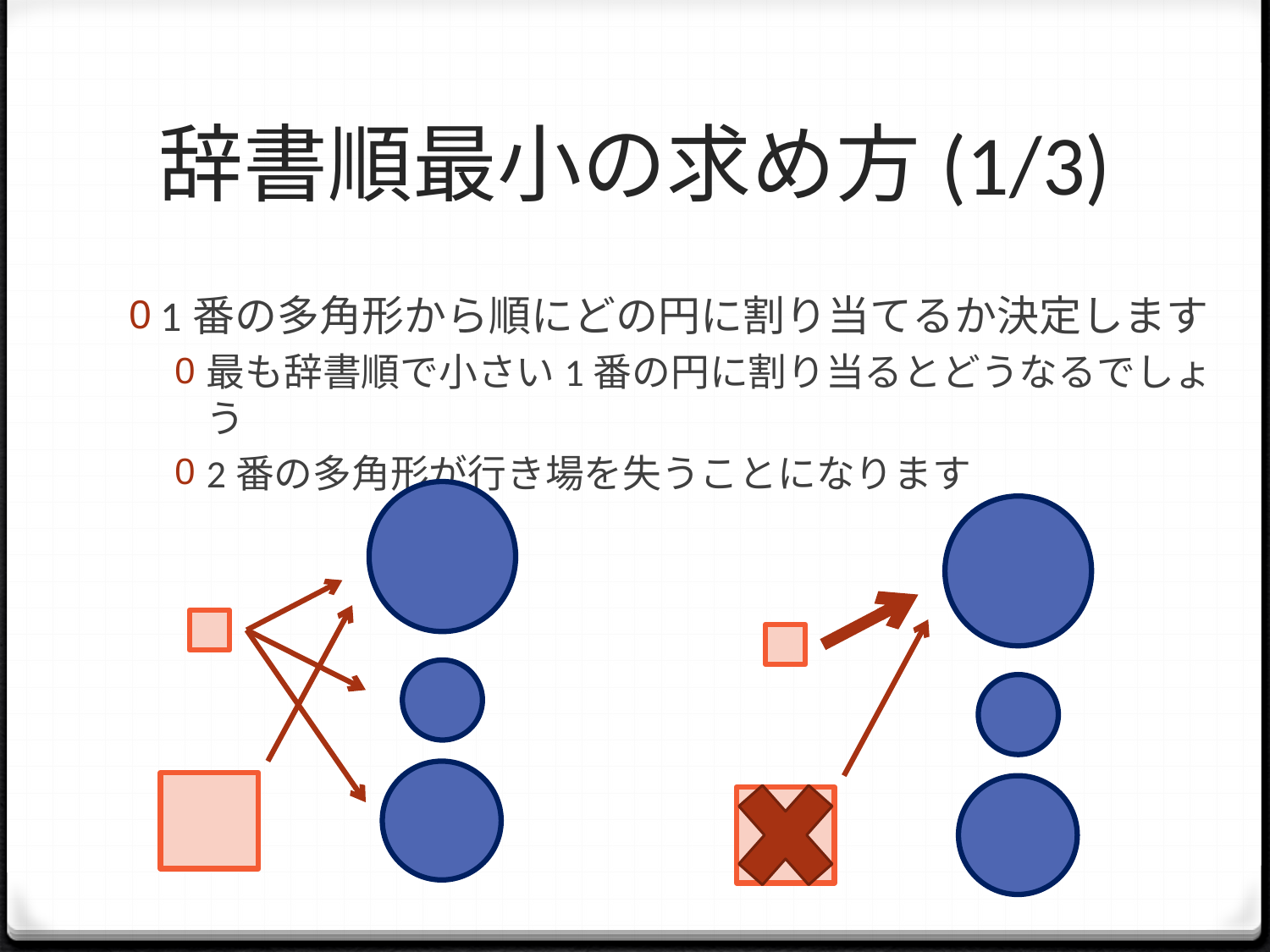

# 辞書順最小の求め方(1/3)
1番の多角形から順にどの円に割り当てるか決定します
最も辞書順で小さい1番の円に割り当るとどうなるでしょう
2番の多角形が行き場を失うことになります